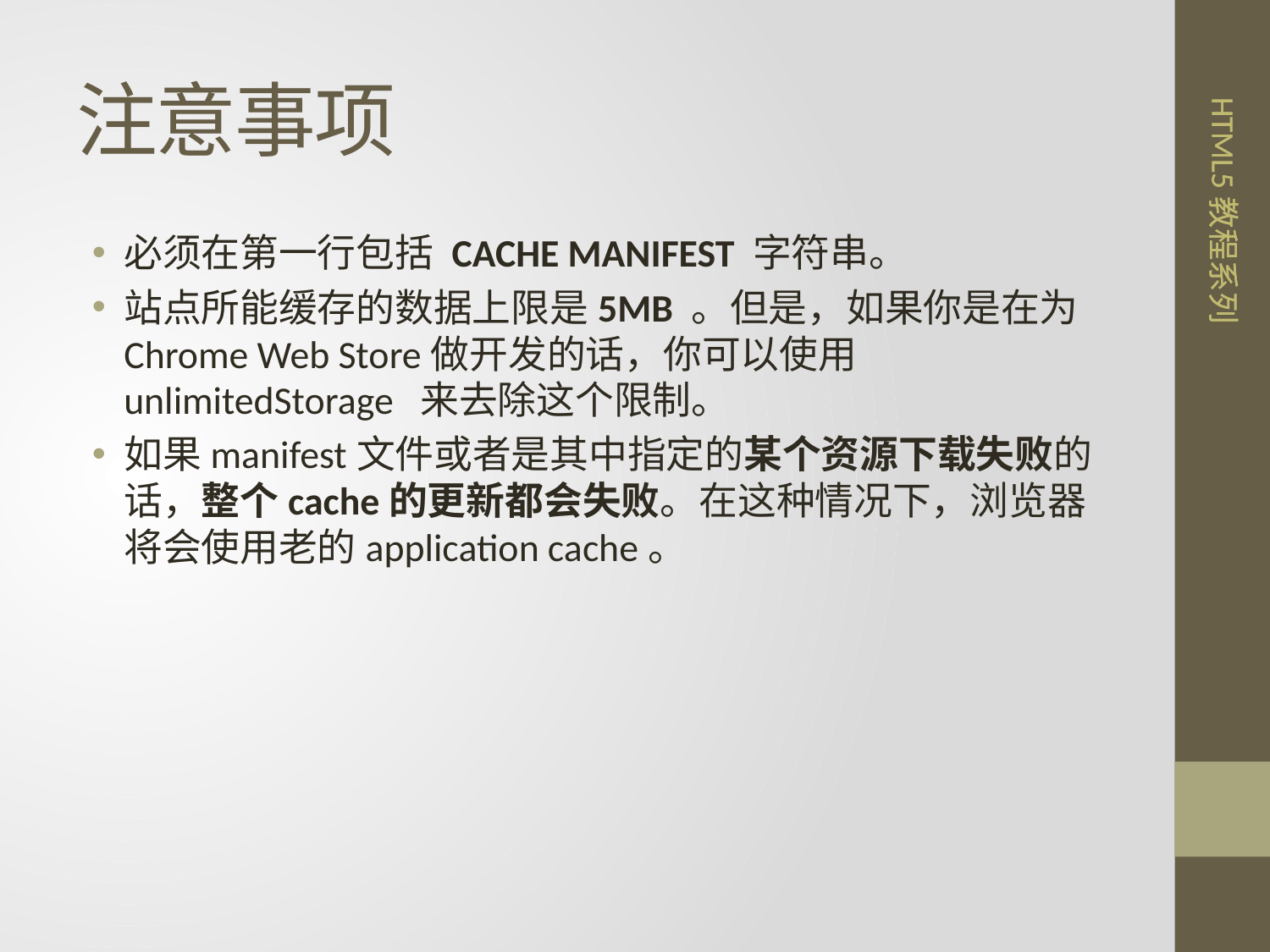

# 注意事项
必须在第一行包括 CACHE MANIFEST 字符串。
站点所能缓存的数据上限是5MB 。但是，如果你是在为Chrome Web Store做开发的话，你可以使用unlimitedStorage  来去除这个限制。
如果manifest文件或者是其中指定的某个资源下载失败的话，整个cache的更新都会失败。在这种情况下，浏览器将会使用老的application cache。